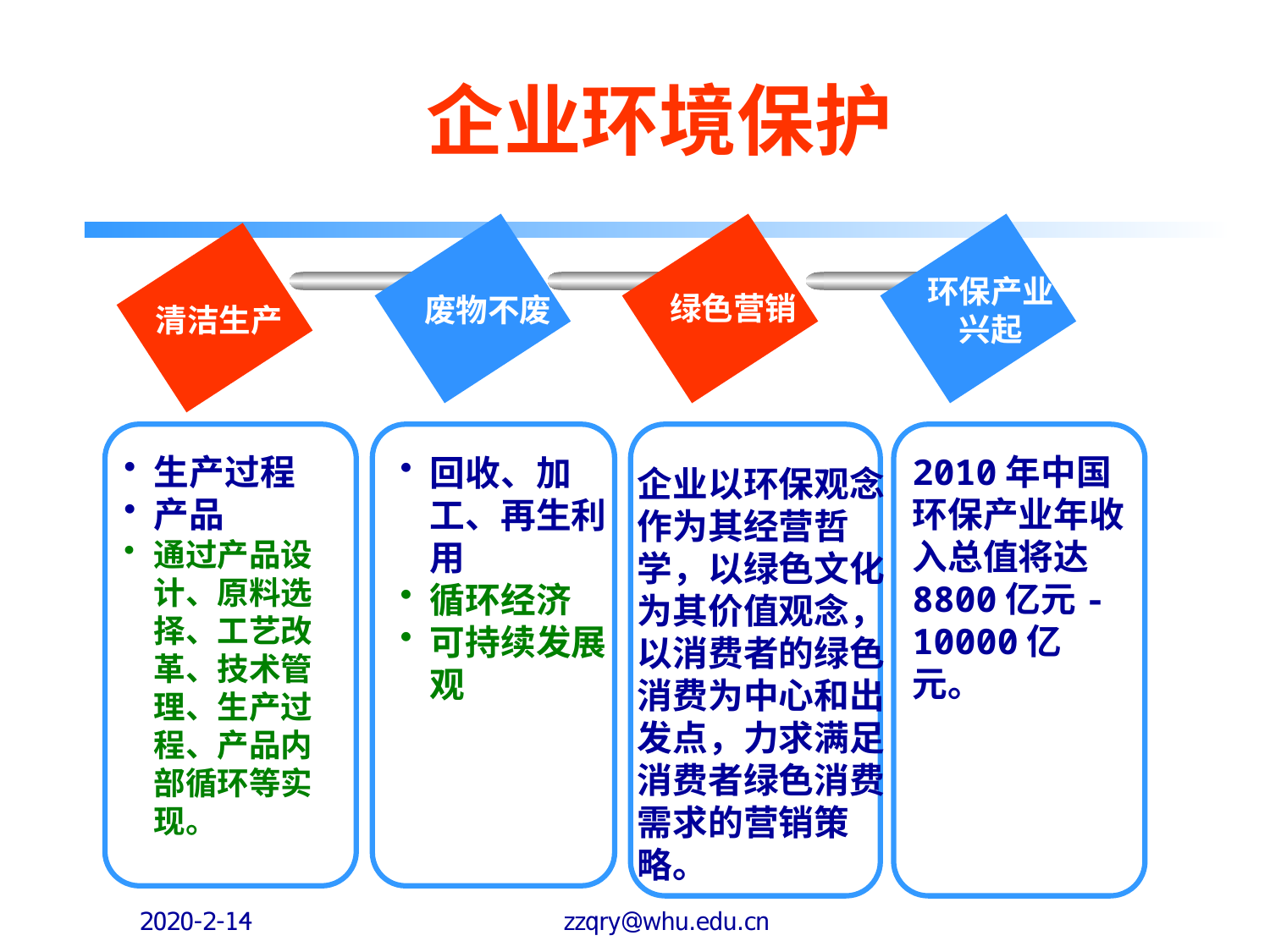

# 企业环境保护

环保产业兴起
绿色营销
废物不废
清洁生产

生产过程
产品
通过产品设计、原料选择、工艺改革、技术管理、生产过程、产品内部循环等实现。

2010年中国环保产业年收入总值将达8800亿元-10000亿元。

回收、加工、再生利用
循环经济
可持续发展观

企业以环保观念作为其经营哲学，以绿色文化为其价值观念，以消费者的绿色消费为中心和出发点，力求满足消费者绿色消费需求的营销策略。
2020-2-14
zzqry@whu.edu.cn